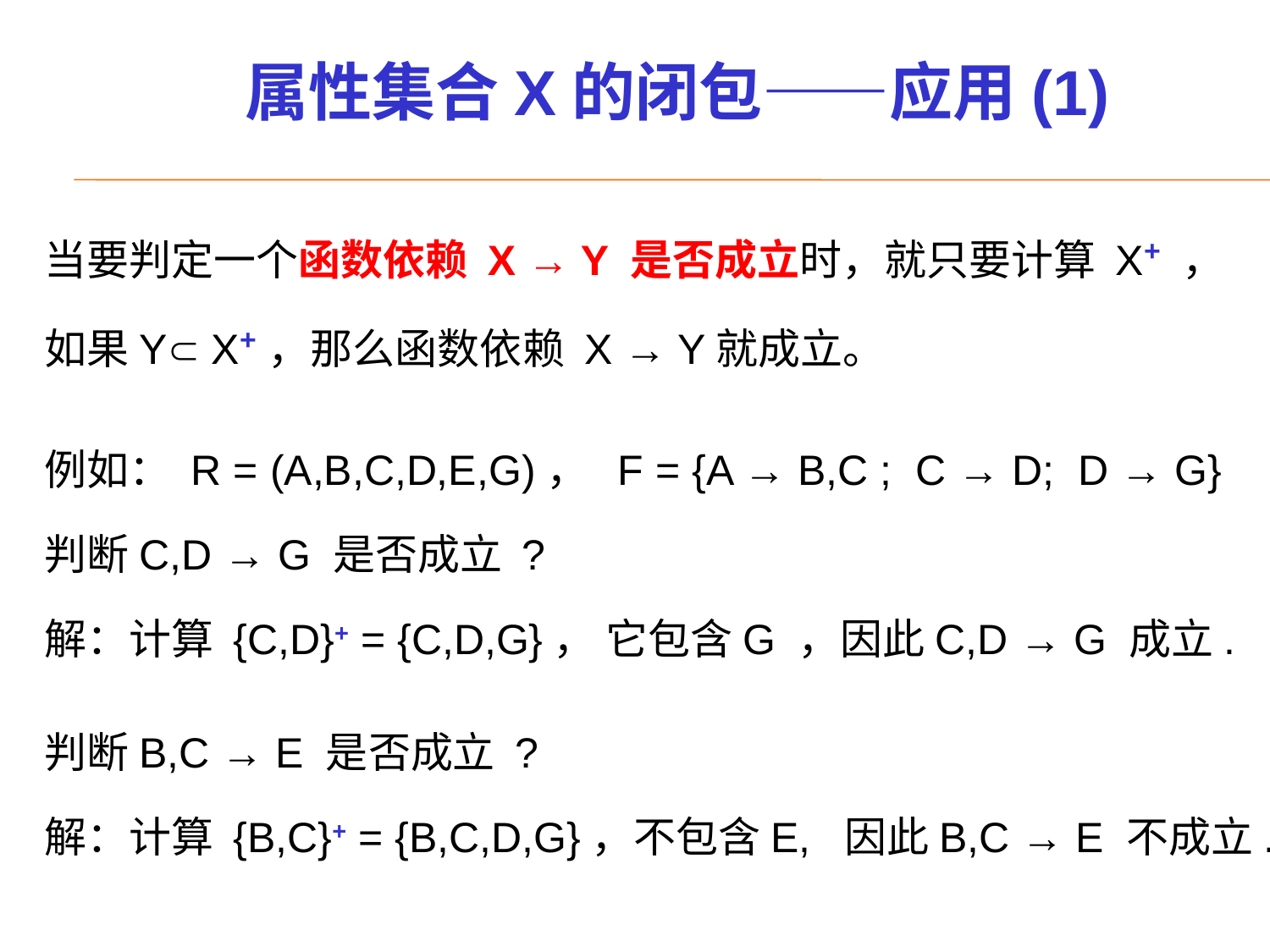

# 属性集合X的闭包——应用(1)
当要判定一个函数依赖 X → Y 是否成立时，就只要计算 X+ ，如果Y⊂ X+，那么函数依赖 X → Y就成立。

例如： R = (A,B,C,D,E,G)，  F = {A → B,C ;  C → D;  D → G}
判断C,D → G 是否成立 ?
解：计算 {C,D}+ = {C,D,G}， 它包含G ，因此C,D → G 成立.
判断B,C → E 是否成立 ?
解：计算 {B,C}+ = {B,C,D,G}，不包含E,  因此B,C → E 不成立.